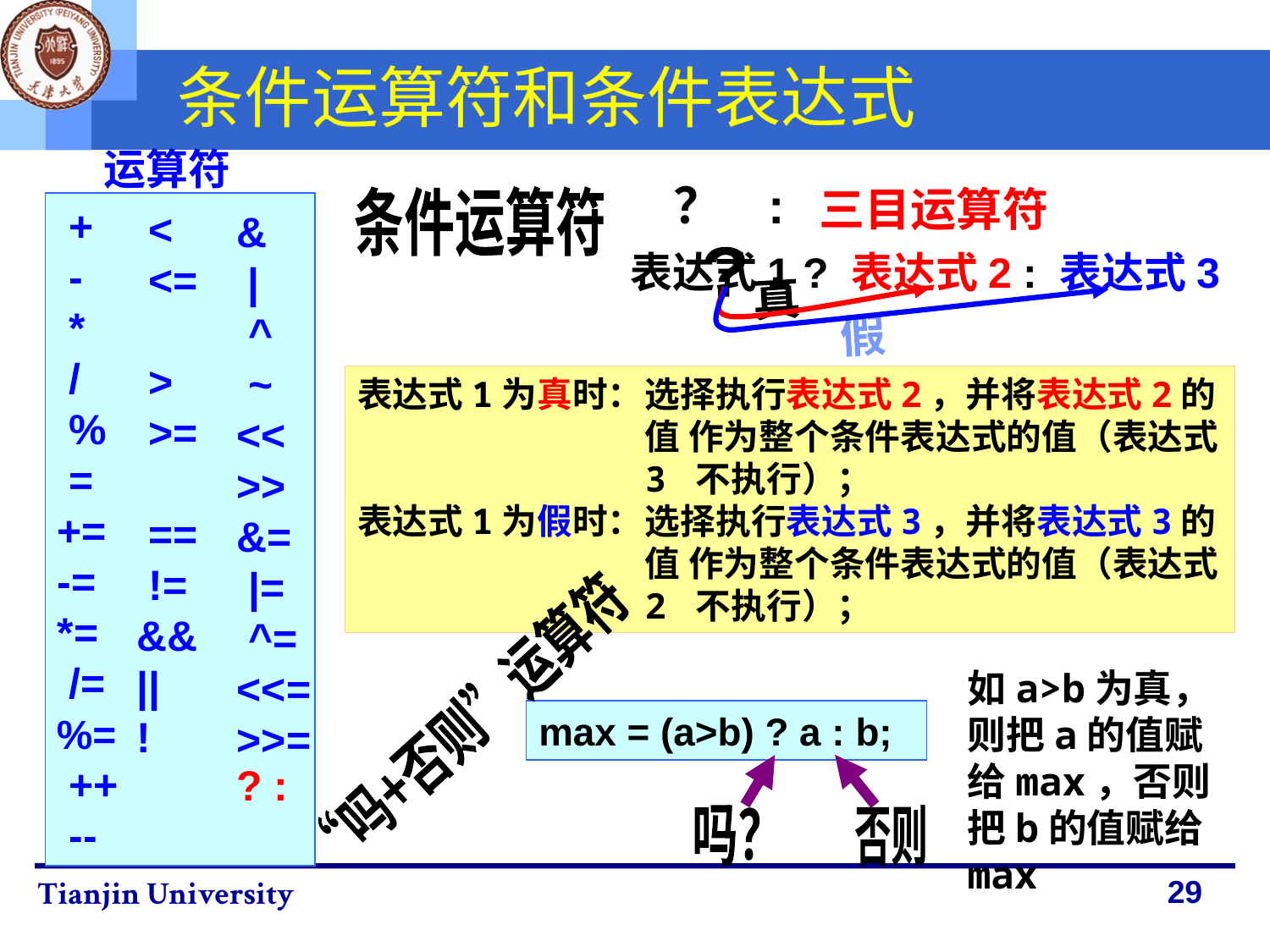

# 条件运算符和条件表达式
运算符
？   :
三目运算符
条件运算符
  +
  -
  *
  /
  %
  =
 +=
 -=
 *=
  /=
 %=
  ++
  --
  <
  <=
  >
  >=
  ==
  !=
 &&
 ||
 !

 &
  |
  ^
  ~
 <<
 >>
 &=
  |=
  ^=
 <<=
 >>=
表达式1 ? 表达式2 : 表达式3
?
真

假
表达式1为真时：	选择执行表达式2，并将表达式2的值 作为整个条件表达式的值（表达式3 不执行）；
表达式1为假时：	选择执行表达式3，并将表达式3的值 作为整个条件表达式的值（表达式2 不执行）；
如a>b为真，则把a的值赋给max，否则把b的值赋给max
“吗+否则”运算符
max = (a>b) ? a : b;
 ? :

吗？
否则